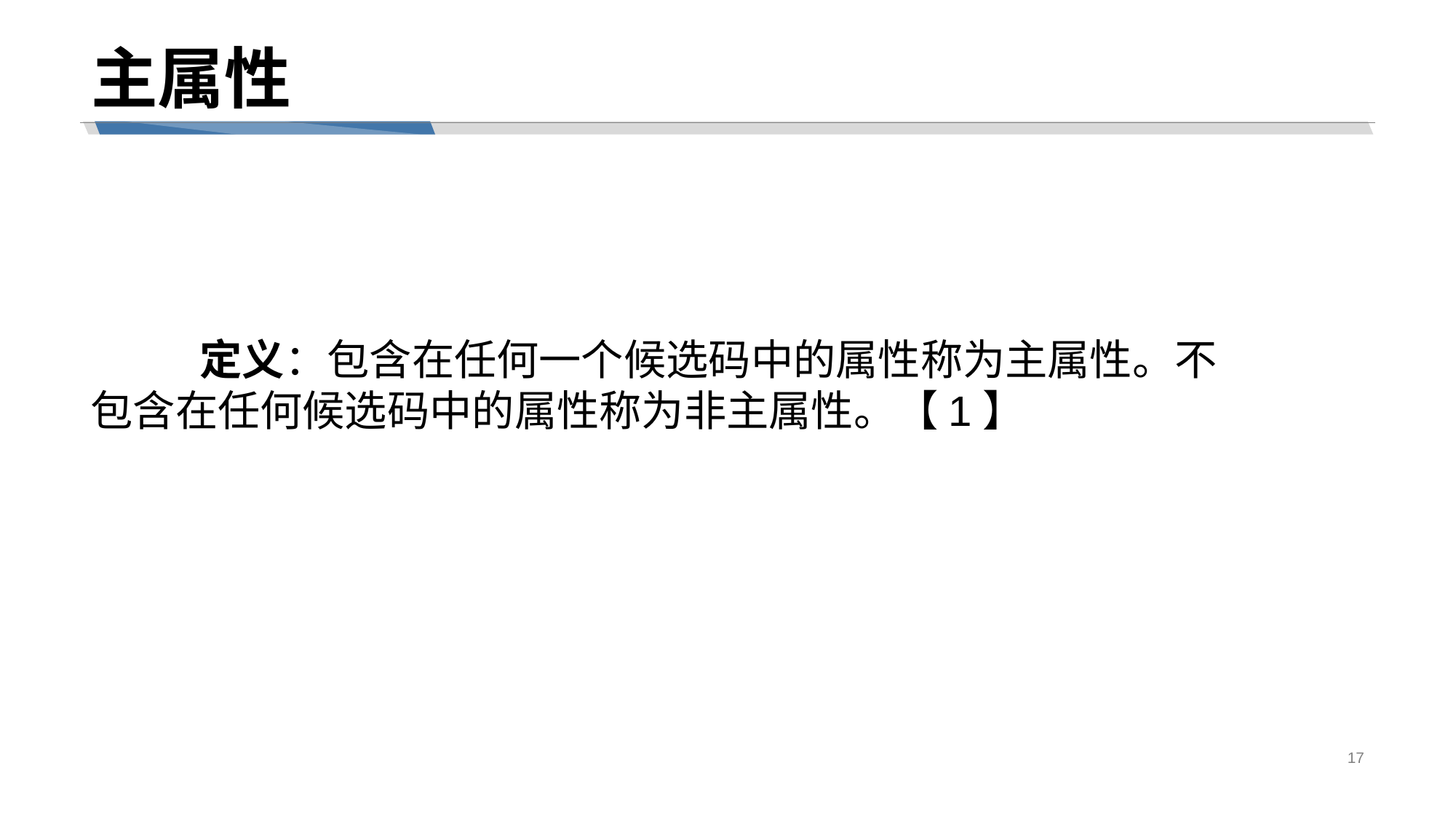

# 主属性
	定义：包含在任何一个候选码中的属性称为主属性。不包含在任何候选码中的属性称为非主属性。【1】
17